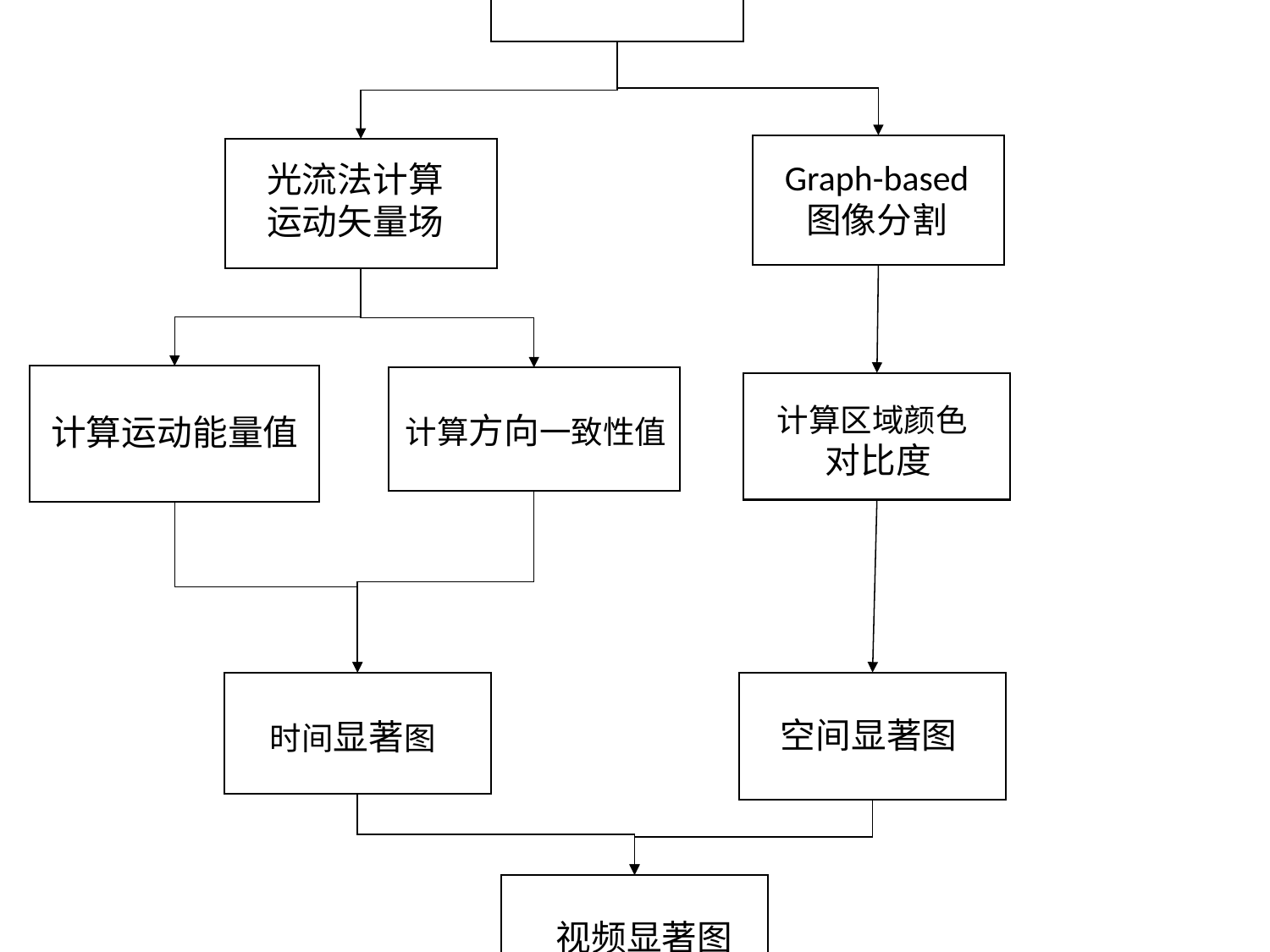

视频输入图像

Graph-based
图像分割
光流法计算
运动矢量场

计算区域颜色
对比度
计算方向一致性值
计算运动能量值

空间显著图
时间显著图

视频显著图